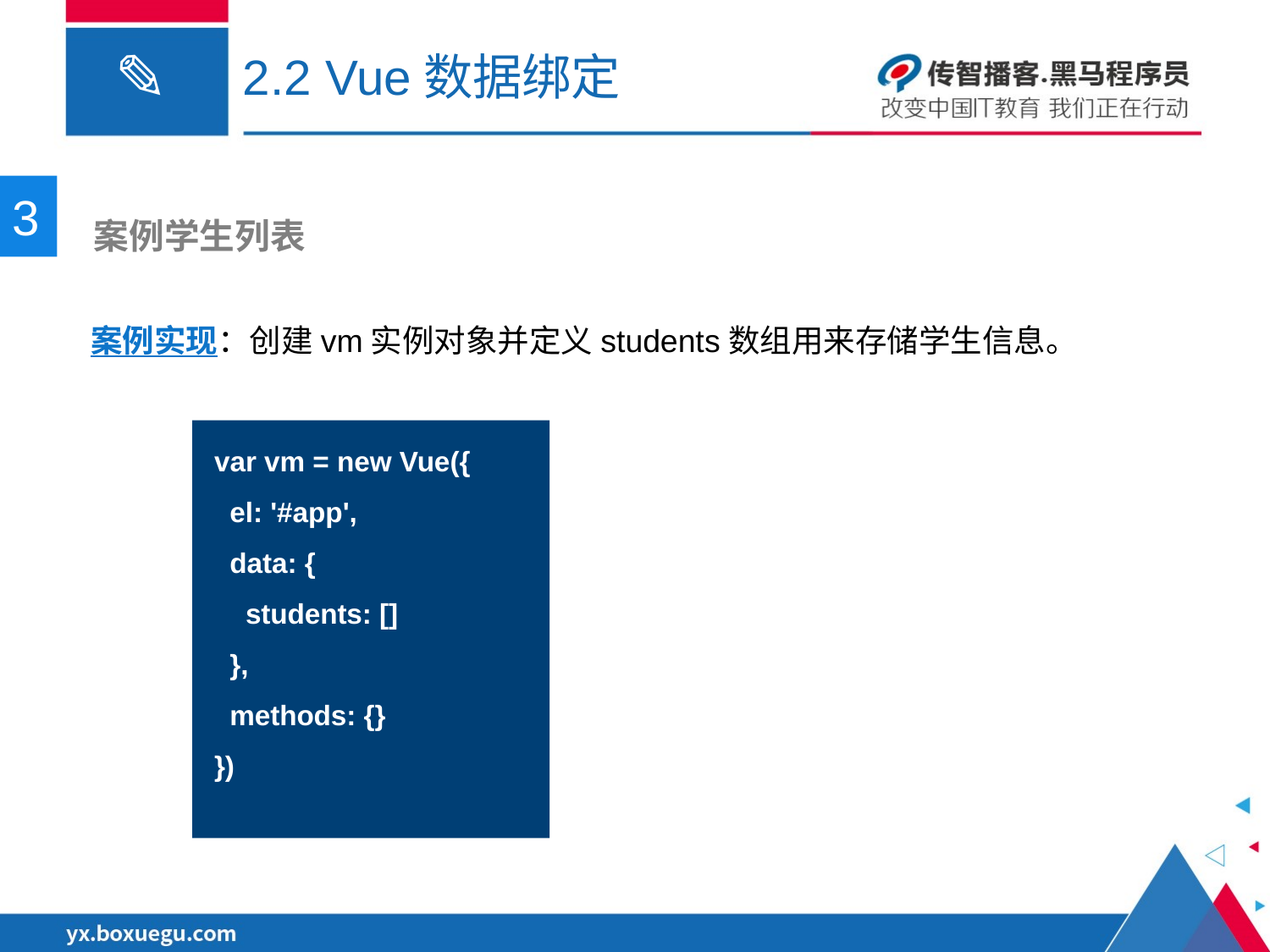

# 2.2 Vue数据绑定

3
  案例学生列表
案例实现：创建vm实例对象并定义students数组用来存储学生信息。

var vm = new Vue({
  el: '#app',
  data: {
    students: []
  },
  methods: {}
})